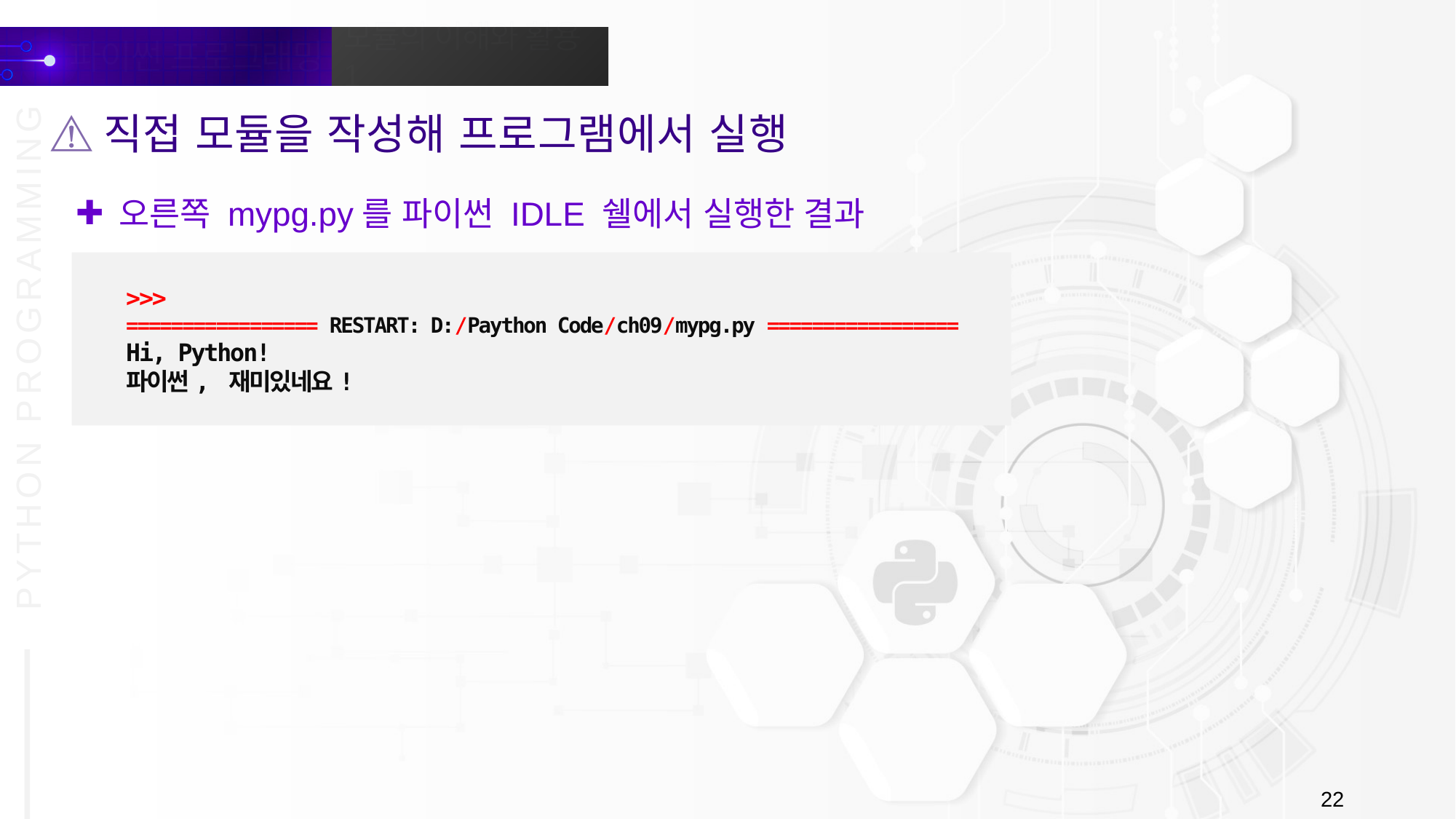

직접 모듈을 작성해 프로그램에서 실행
오른쪽 mypg.py를 파이썬 IDLE 쉘에서 실행한 결과
>>>
================= RESTART: D:/Paython Code/ch09/mypg.py =================
Hi, Python!
파이썬, 재미있네요!
22